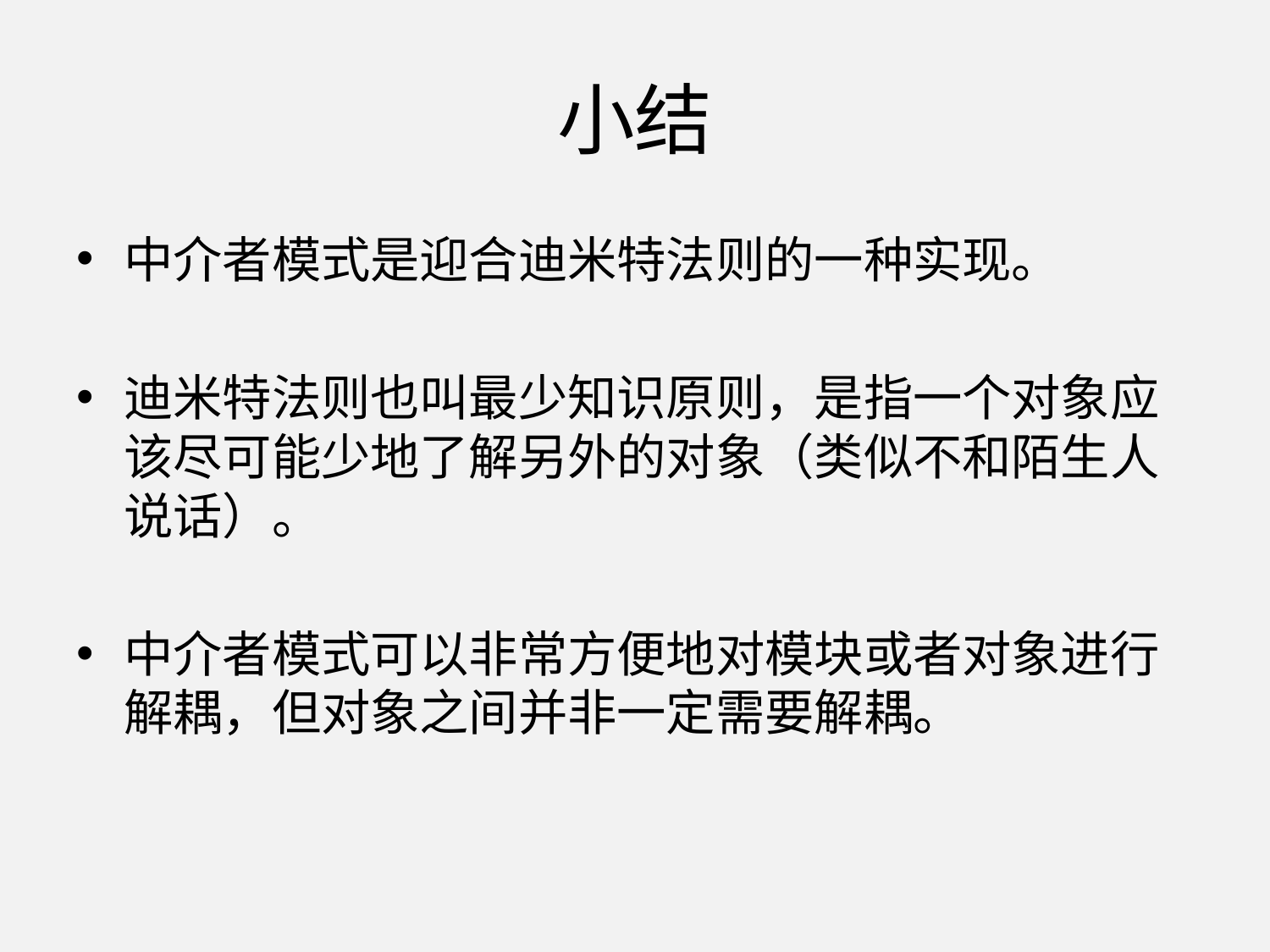

# 小结
中介者模式是迎合迪米特法则的一种实现。

迪米特法则也叫最少知识原则，是指一个对象应该尽可能少地了解另外的对象（类似不和陌生人说话）。

中介者模式可以非常方便地对模块或者对象进行解耦，但对象之间并非一定需要解耦。